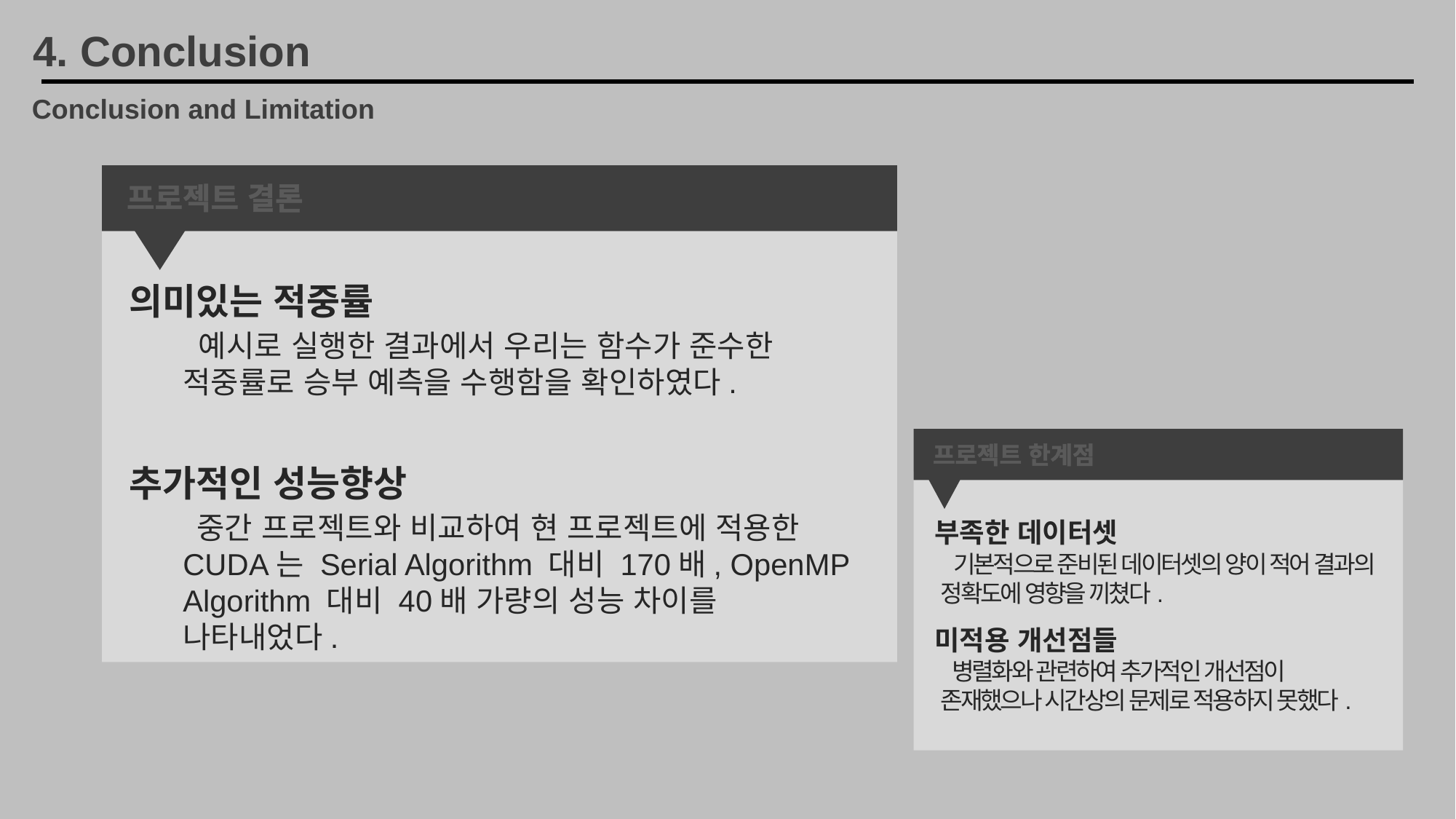

4. Conclusion
Conclusion and Limitation

프로젝트 결론

의미있는 적중률
 예시로 실행한 결과에서 우리는 함수가 준수한 적중률로 승부 예측을 수행함을 확인하였다.

프로젝트 한계점

부족한 데이터셋
 기본적으로 준비된 데이터셋의 양이 적어 결과의 정확도에 영향을 끼쳤다.
미적용 개선점들
 병렬화와 관련하여 추가적인 개선점이 존재했으나 시간상의 문제로 적용하지 못했다.
추가적인 성능향상
 중간 프로젝트와 비교하여 현 프로젝트에 적용한 CUDA는 Serial Algorithm 대비 170배, OpenMP Algorithm 대비 40배 가량의 성능 차이를 나타내었다.